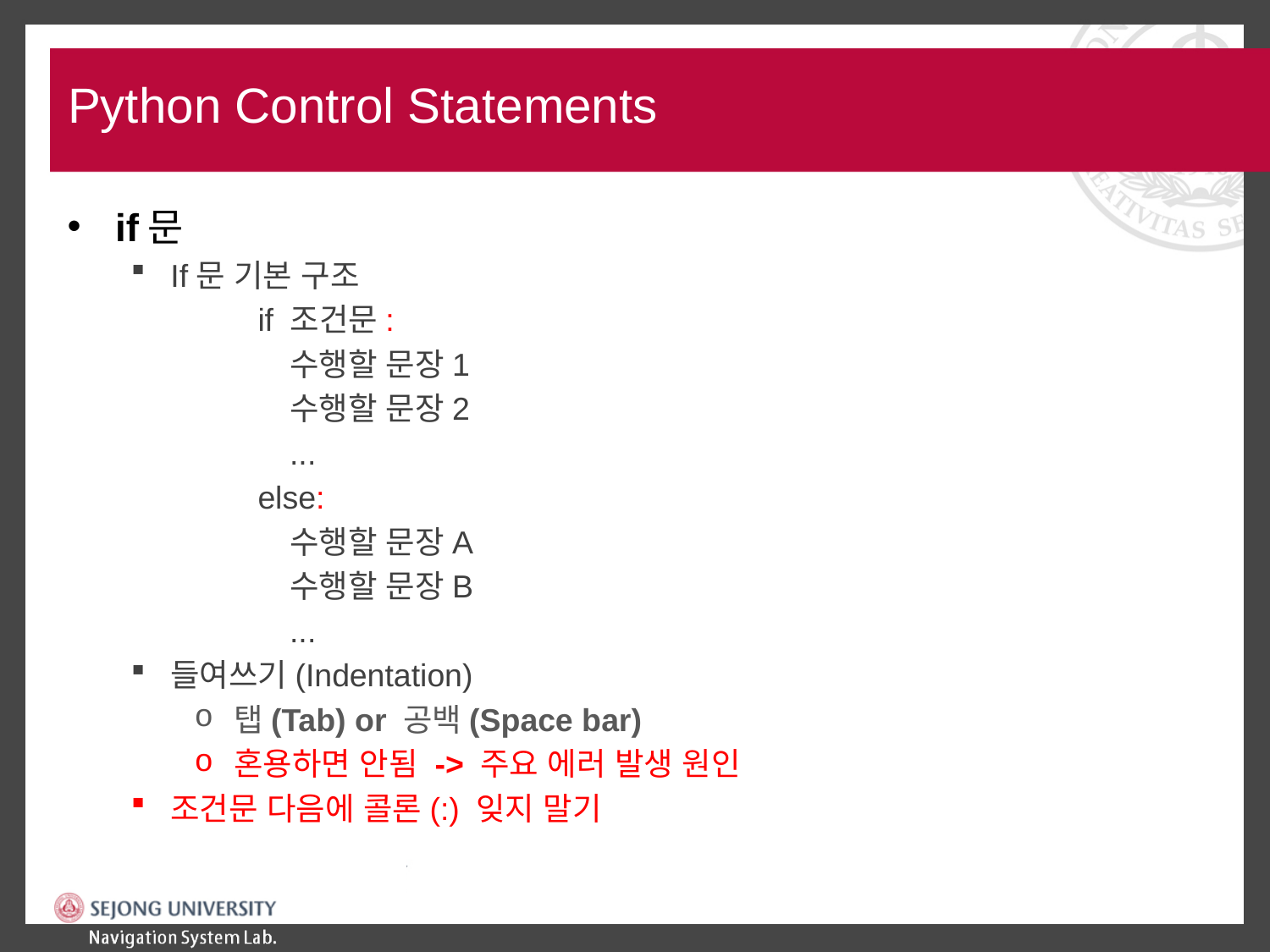

# Python Control Statements
if문
If문 기본 구조
if 조건문:
	수행할 문장1
	수행할 문장2
	...
else:
	수행할 문장A
	수행할 문장B
	...
들여쓰기(Indentation)
탭(Tab) or 공백(Space bar)
혼용하면 안됨 -> 주요 에러 발생 원인
조건문 다음에 콜론(:) 잊지 말기